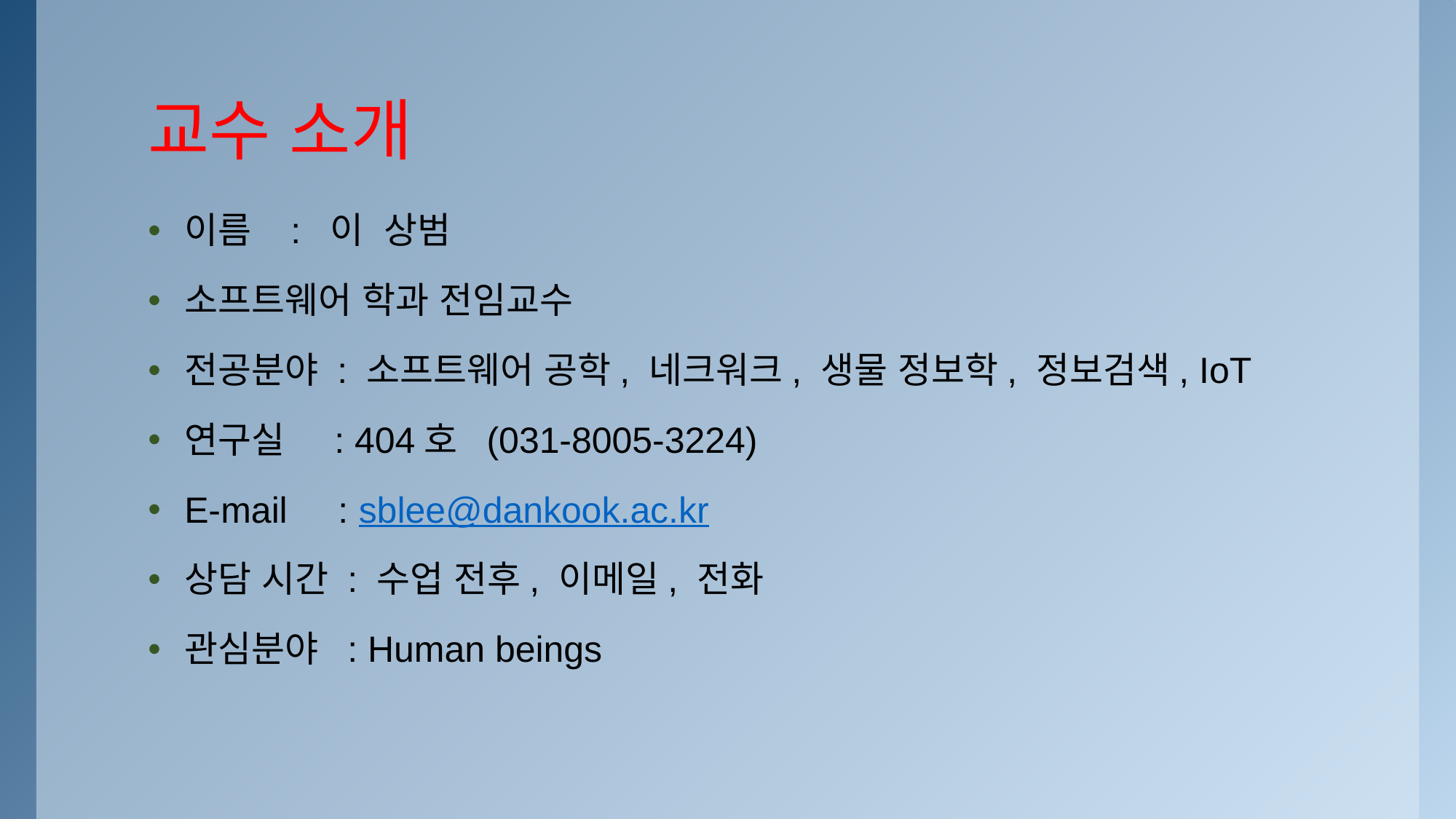

# 교수 소개
이름   :  이  상범
소프트웨어 학과 전임교수
전공분야 : 소프트웨어 공학, 네크워크, 생물 정보학, 정보검색, IoT
연구실    : 404호  (031-8005-3224)
E-mail     : sblee@dankook.ac.kr
상담 시간 : 수업 전후, 이메일, 전화
관심분야  : Human beings